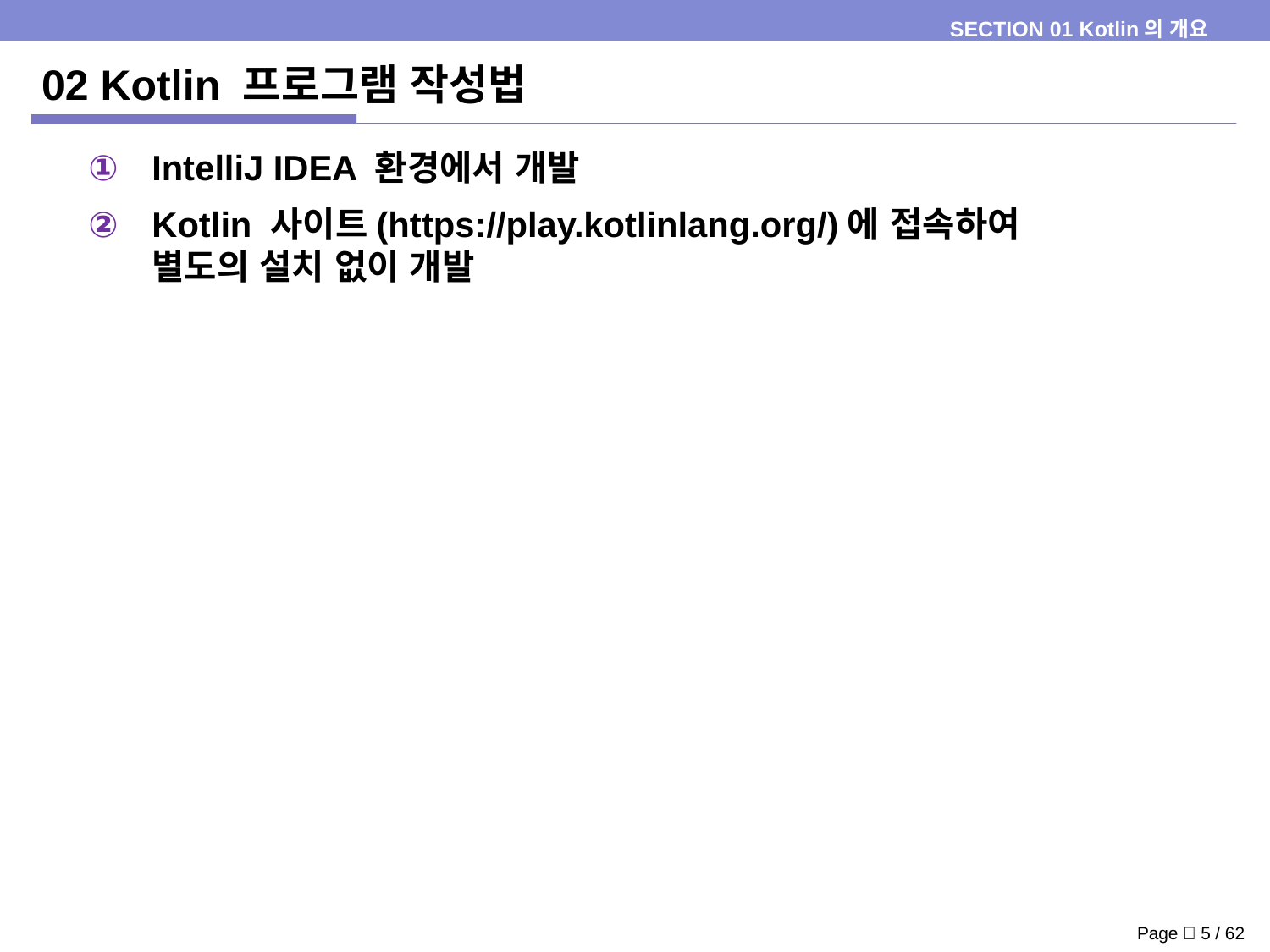

SECTION 01 Kotlin의 개요
# 02 Kotlin 프로그램 작성법
IntelliJ IDEA 환경에서 개발
Kotlin 사이트(https://play.kotlinlang.org/)에 접속하여
별도의 설치 없이 개발